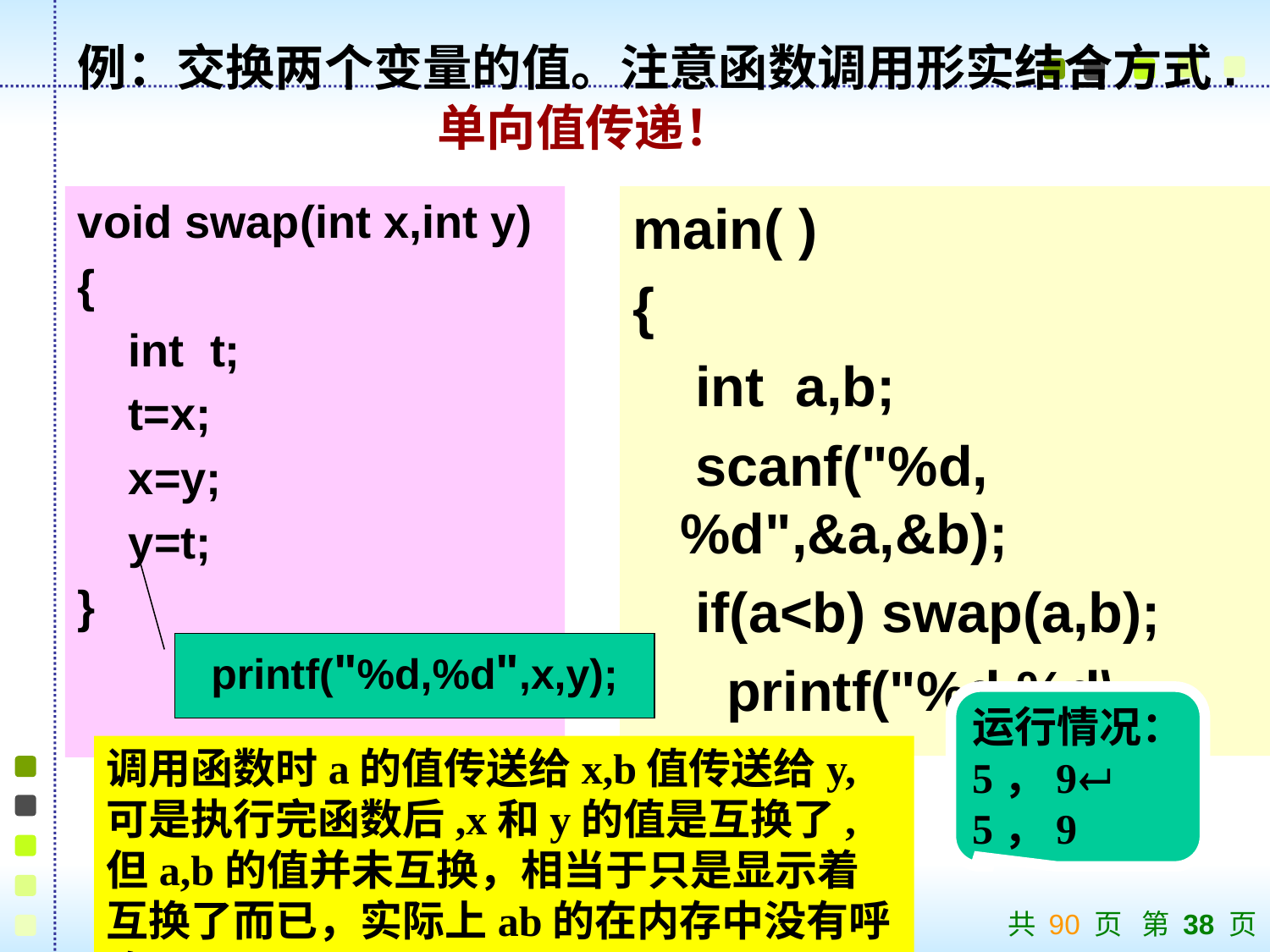

# 例：交换两个变量的值。注意函数调用形实结合方式.
单向值传递！
void swap(int x,int y)
{
    int  t;
    t=x;
    x=y;
    y=t;
}
main( )
{
    int  a,b;
    scanf("%d,%d",&a,&b);
    if(a<b) swap(a,b);
      printf("%d,%d\n",a,b);
}
printf("%d,%d",x,y);
运行情况：
5，9↵
5，9
调用函数时a的值传送给x,b值传送给y,可是执行完函数后,x和y的值是互换了,但a,b的值并未互换，相当于只是显示着互换了而已，实际上ab的在内存中没有呼唤。
共 90 页   第 38 页